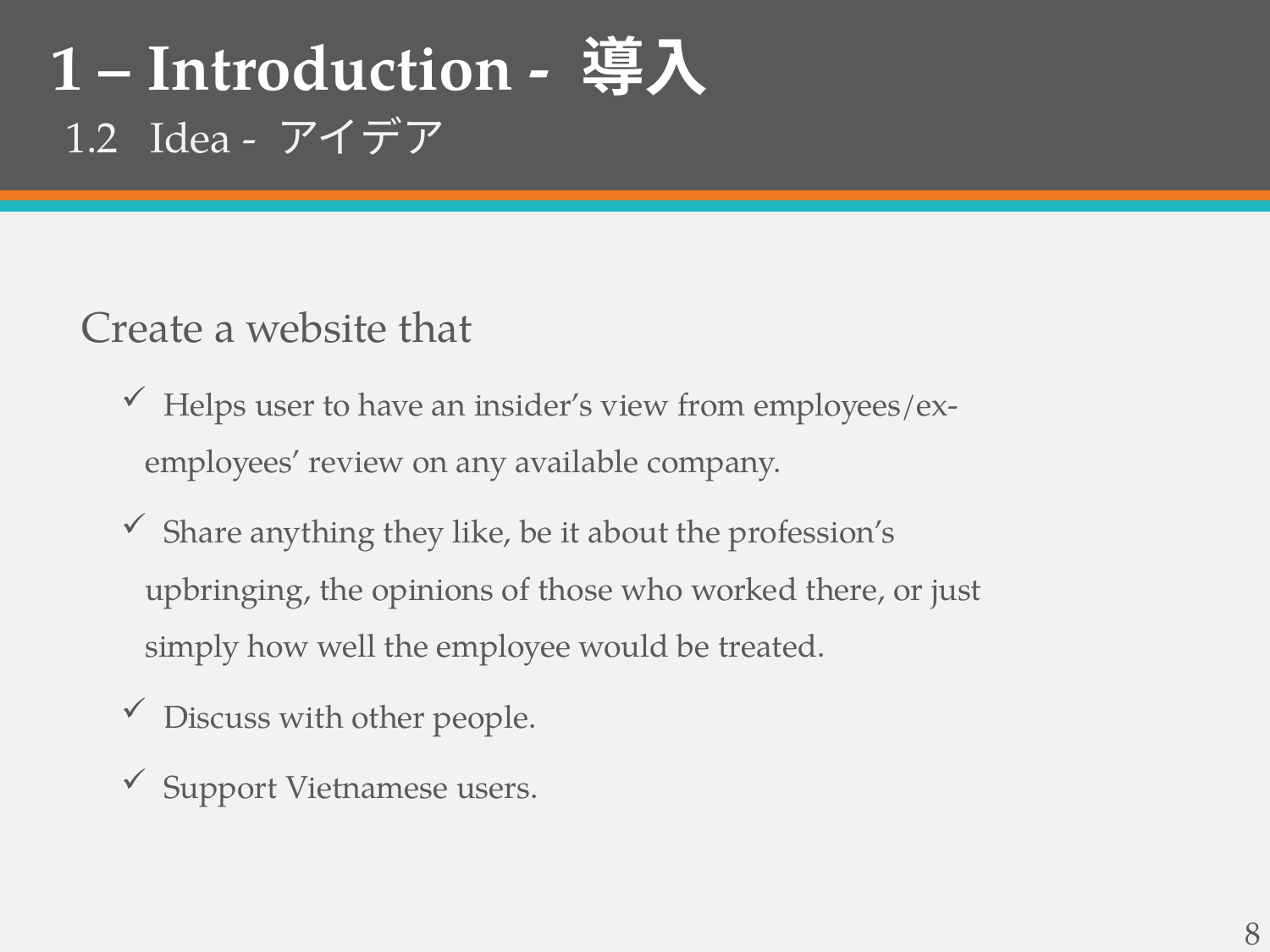

1 – Introduction - 導入
1.2   Idea - アイデア
Create a website that
  Helps user to have an insider’s view from employees/ex-employees’ review on any available company.
  Share anything they like, be it about the profession’s upbringing, the opinions of those who worked there, or just simply how well the employee would be treated.
  Discuss with other people.
  Support Vietnamese users.

8